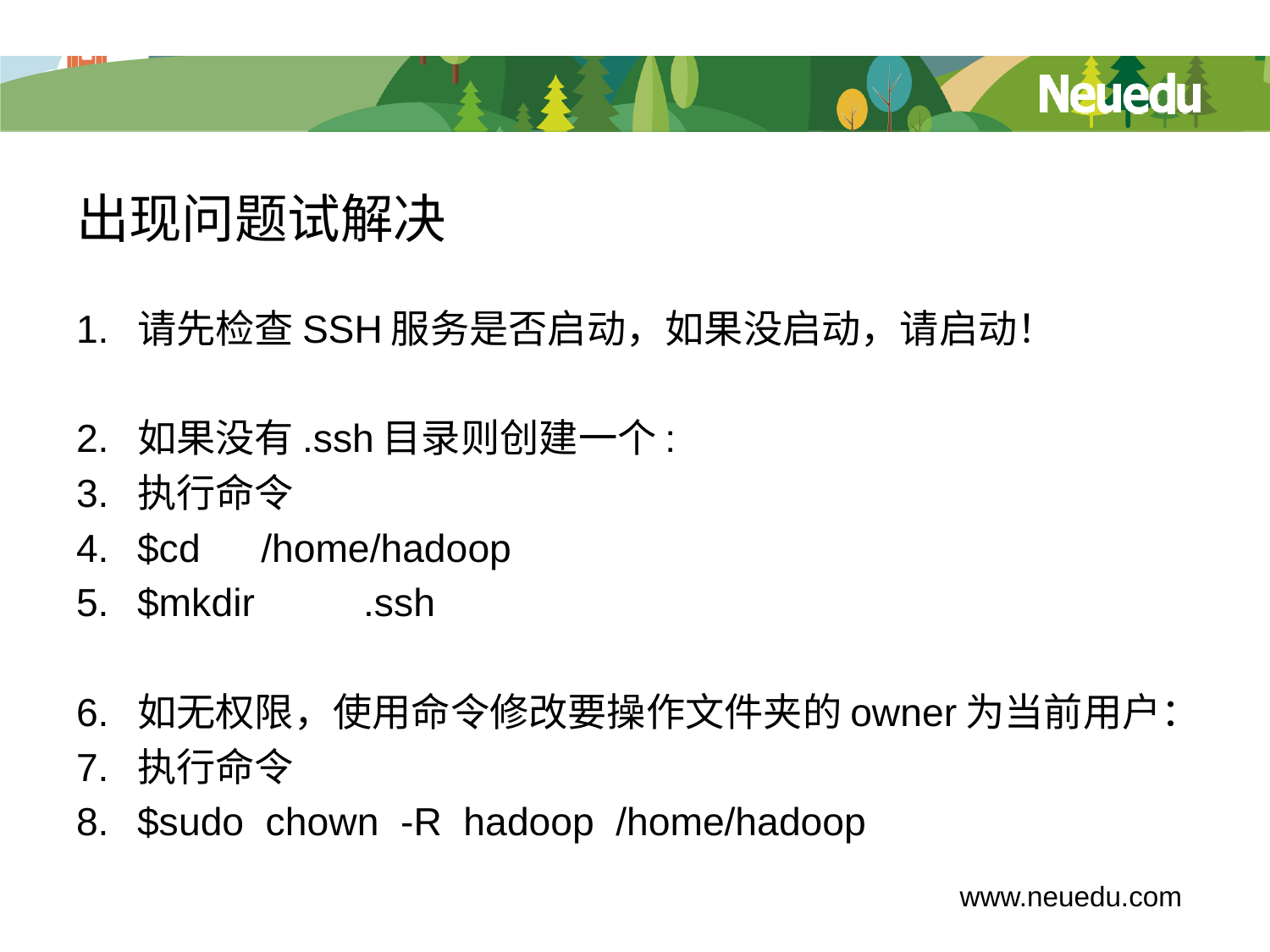

# 出现问题试解决
请先检查SSH服务是否启动，如果没启动，请启动！

如果没有.ssh目录则创建一个:
执行命令
$cd	 /home/hadoop
$mkdir	.ssh

如无权限，使用命令修改要操作文件夹的owner为当前用户：
执行命令
$sudo  chown  -R  hadoop  /home/hadoop